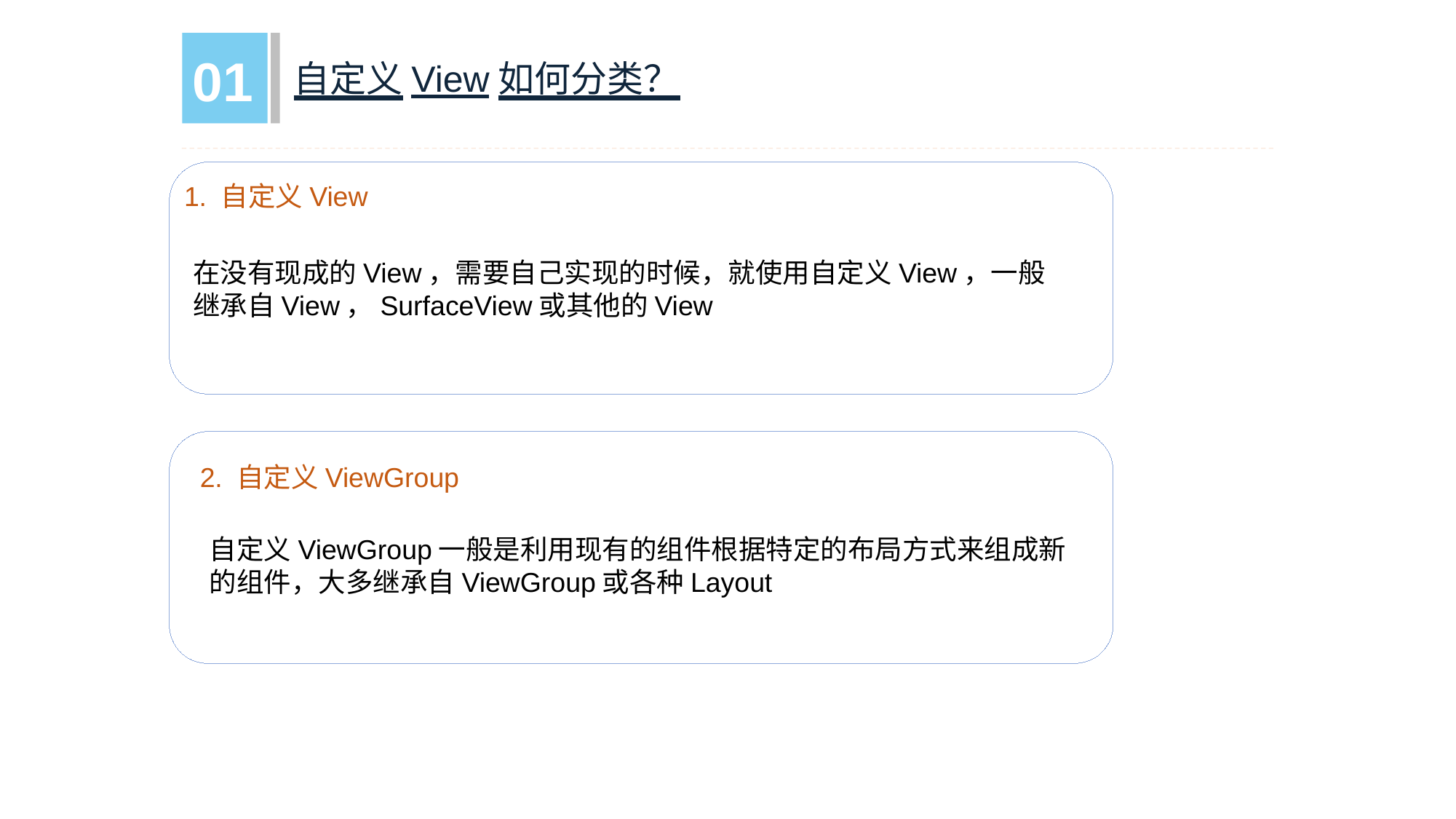

01
自定义View如何分类？

1. 自定义View
在没有现成的View，需要自己实现的时候，就使用自定义View，一般继承自View，SurfaceView或其他的View

2. 自定义ViewGroup
自定义ViewGroup一般是利用现有的组件根据特定的布局方式来组成新的组件，大多继承自ViewGroup或各种Layout